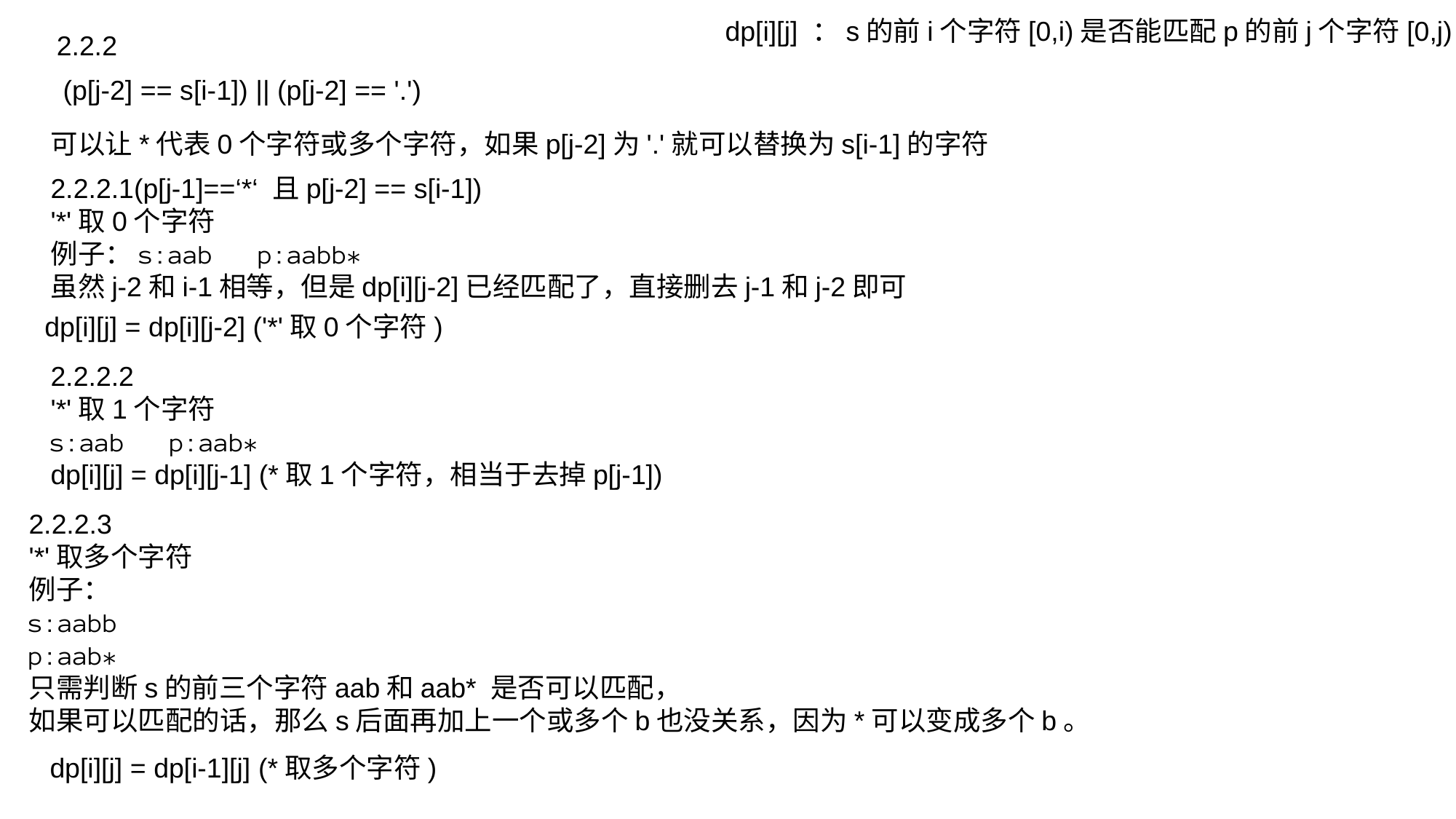

dp[i][j] ：s的前i个字符[0,i)是否能匹配p的前j个字符[0,j)。
2.2.2
(p[j-2] == s[i-1]) || (p[j-2] == '.')
可以让*代表0个字符或多个字符，如果p[j-2]为'.'就可以替换为s[i-1]的字符
2.2.2.1(p[j-1]==‘*‘ 且p[j-2] == s[i-1])
'*'取0个字符
例子：s:aab   p:aabb*
虽然j-2和i-1相等，但是dp[i][j-2]已经匹配了，直接删去j-1和j-2即可
dp[i][j] = dp[i][j-2] ('*'取0个字符)
2.2.2.2
'*'取1个字符
s:aab   p:aab*
dp[i][j] = dp[i][j-1] (*取1个字符，相当于去掉p[j-1])
2.2.2.3
'*'取多个字符
例子：
s:aabb
p:aab*
只需判断s的前三个字符aab和aab* 是否可以匹配，
如果可以匹配的话，那么s后面再加上一个或多个b也没关系，因为*可以变成多个b。
dp[i][j] = dp[i-1][j] (*取多个字符)